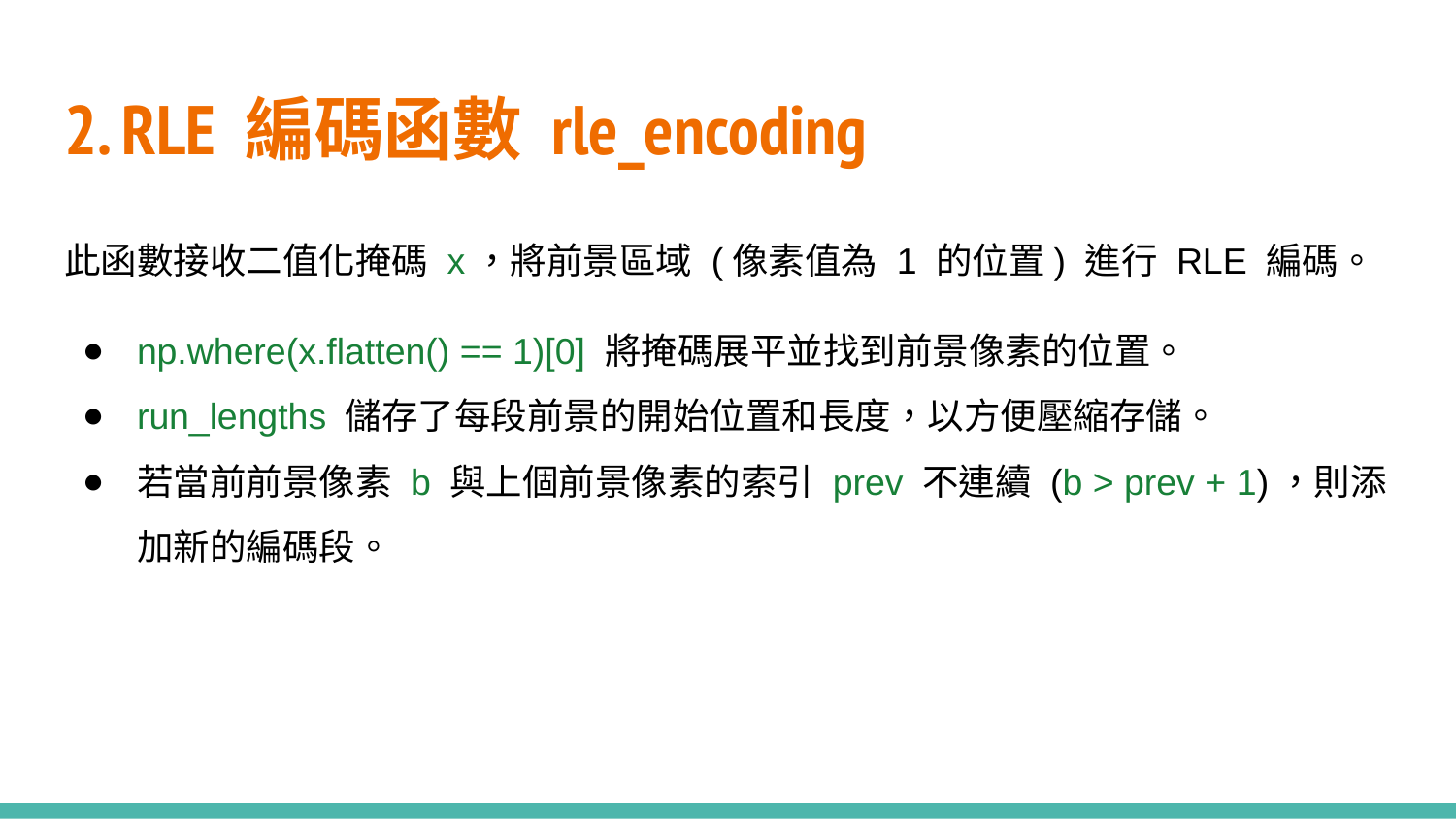

# 2. RLE 編碼函數 rle_encoding
此函數接收二值化掩碼 x，將前景區域 (像素值為 1 的位置) 進行 RLE 編碼。
np.where(x.flatten() == 1)[0] 將掩碼展平並找到前景像素的位置。
run_lengths 儲存了每段前景的開始位置和長度，以方便壓縮存儲。
若當前前景像素 b 與上個前景像素的索引 prev 不連續 (b > prev + 1)，則添加新的編碼段。